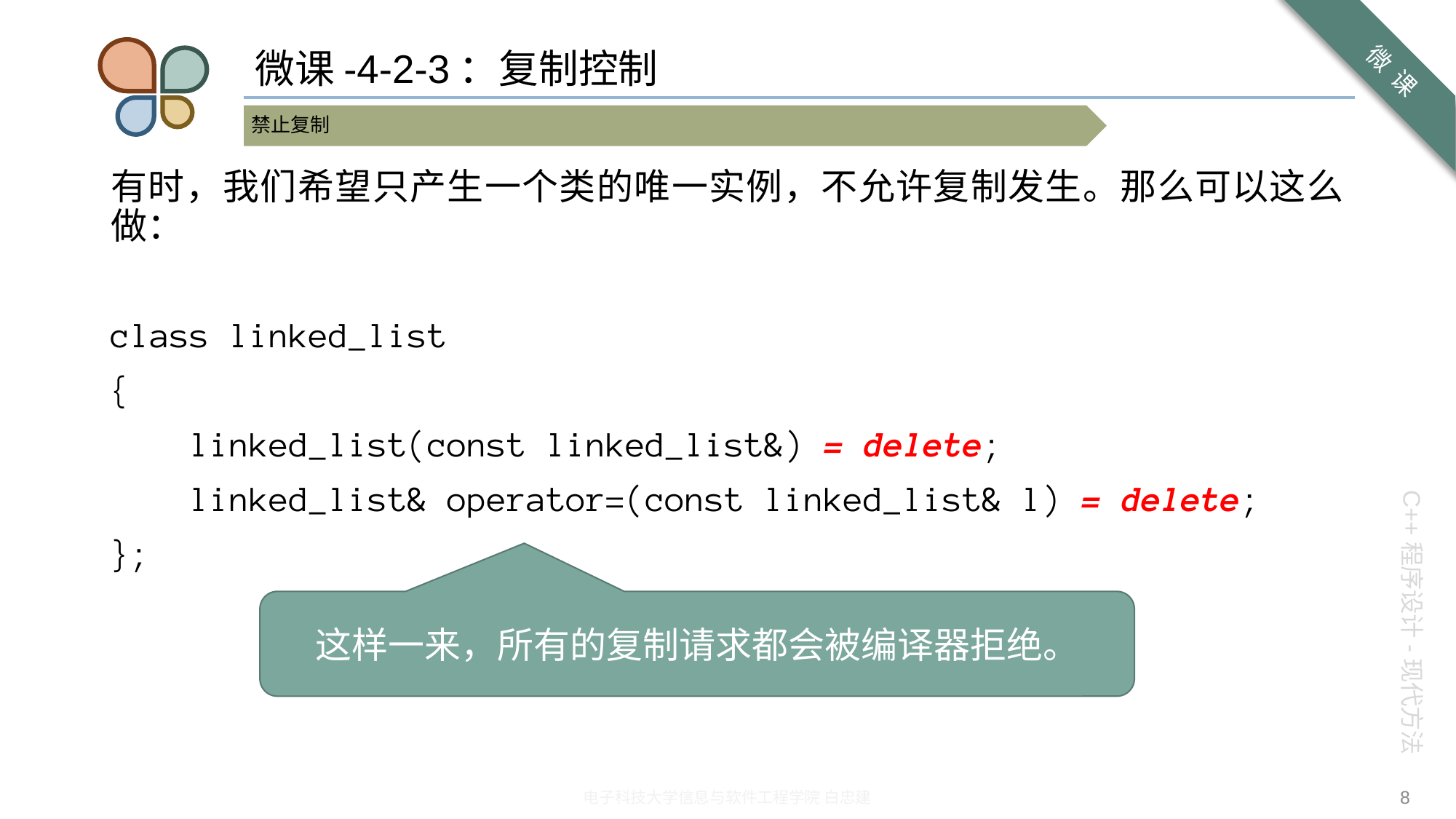

# 微课-4-2-3：复制控制
禁止复制
有时，我们希望只产生一个类的唯一实例，不允许复制发生。那么可以这么做：

class linked_list
{
    linked_list(const linked_list&) = delete;
    linked_list& operator=(const linked_list& l) = delete;
};

这样一来，所有的复制请求都会被编译器拒绝。
8